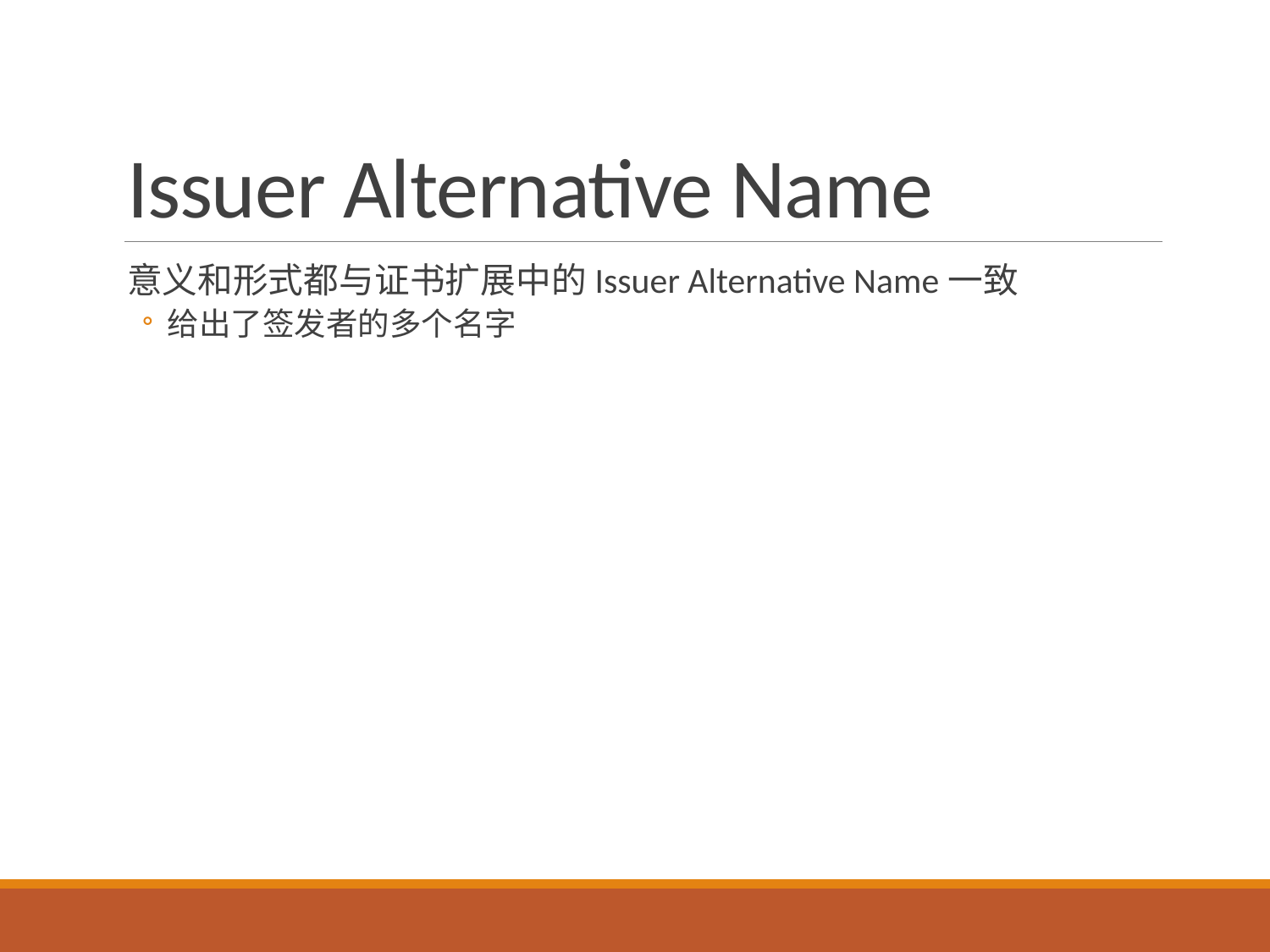

# Issuer Alternative Name
意义和形式都与证书扩展中的Issuer Alternative Name一致
给出了签发者的多个名字
62